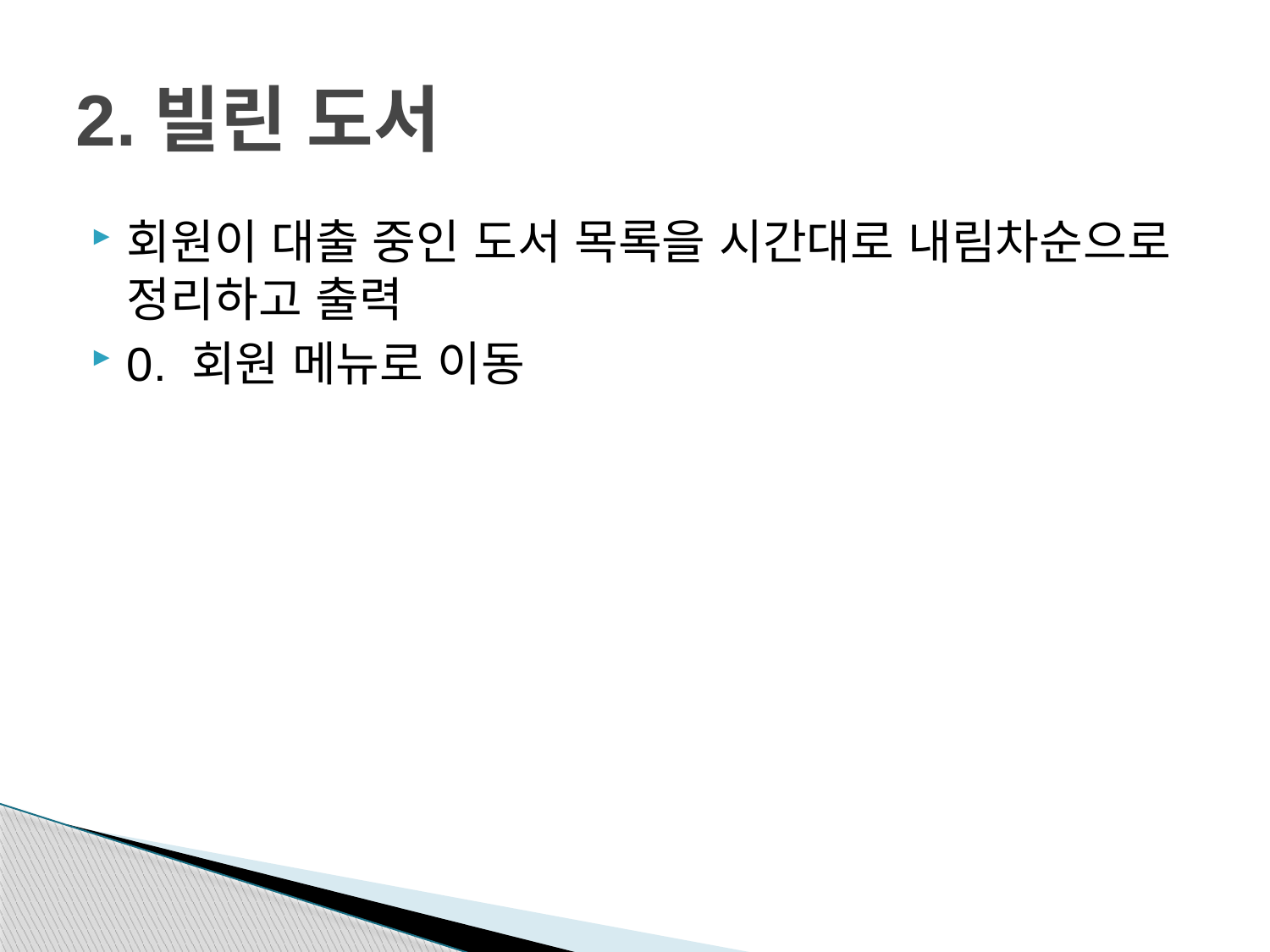

# 2.빌린 도서
회원이 대출 중인 도서 목록을 시간대로 내림차순으로 정리하고 출력
0. 회원 메뉴로 이동